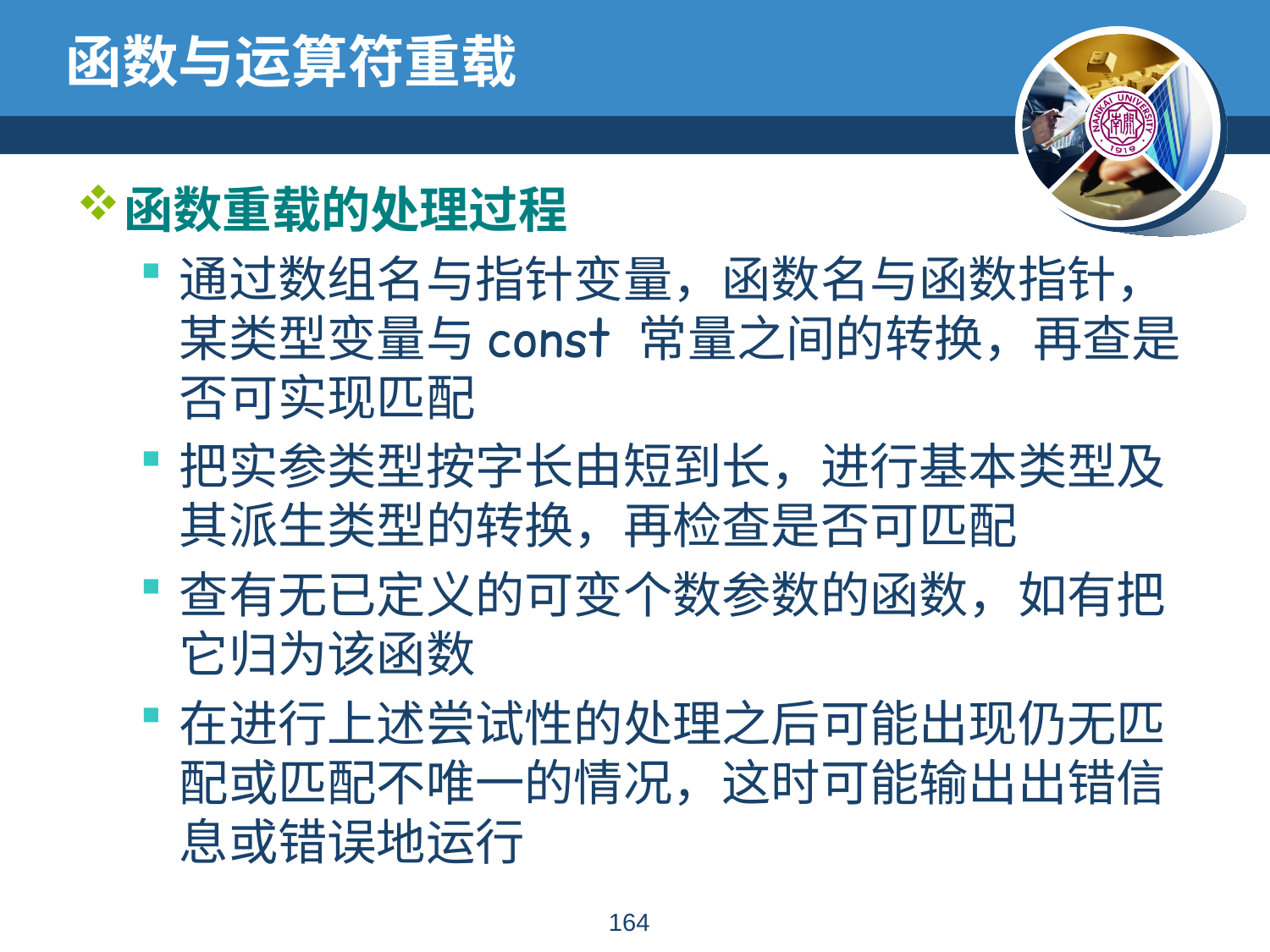

# 函数与运算符重载
函数重载的处理过程
通过数组名与指针变量，函数名与函数指针，某类型变量与const 常量之间的转换，再查是否可实现匹配
把实参类型按字长由短到长，进行基本类型及其派生类型的转换，再检查是否可匹配
查有无已定义的可变个数参数的函数，如有把它归为该函数
在进行上述尝试性的处理之后可能出现仍无匹配或匹配不唯一的情况，这时可能输出出错信息或错误地运行
164